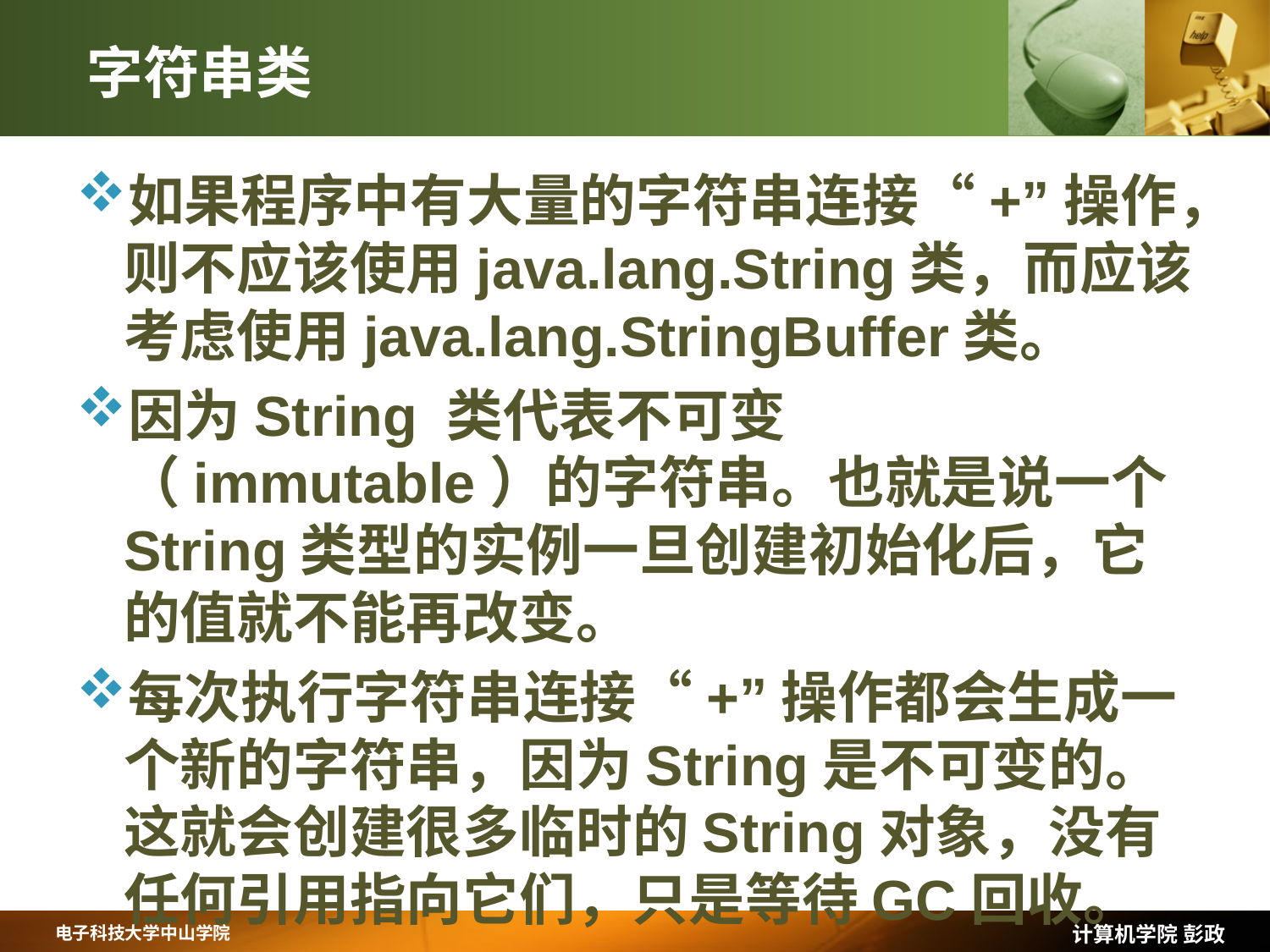

# 字符串类
如果程序中有大量的字符串连接“+”操作，则不应该使用java.lang.String类，而应该考虑使用java.lang.StringBuffer类。
因为String 类代表不可变（immutable）的字符串。也就是说一个String类型的实例一旦创建初始化后，它的值就不能再改变。
每次执行字符串连接“+”操作都会生成一个新的字符串，因为String是不可变的。这就会创建很多临时的String对象，没有任何引用指向它们，只是等待GC回收。
计算机学院 彭政
电子科技大学中山学院